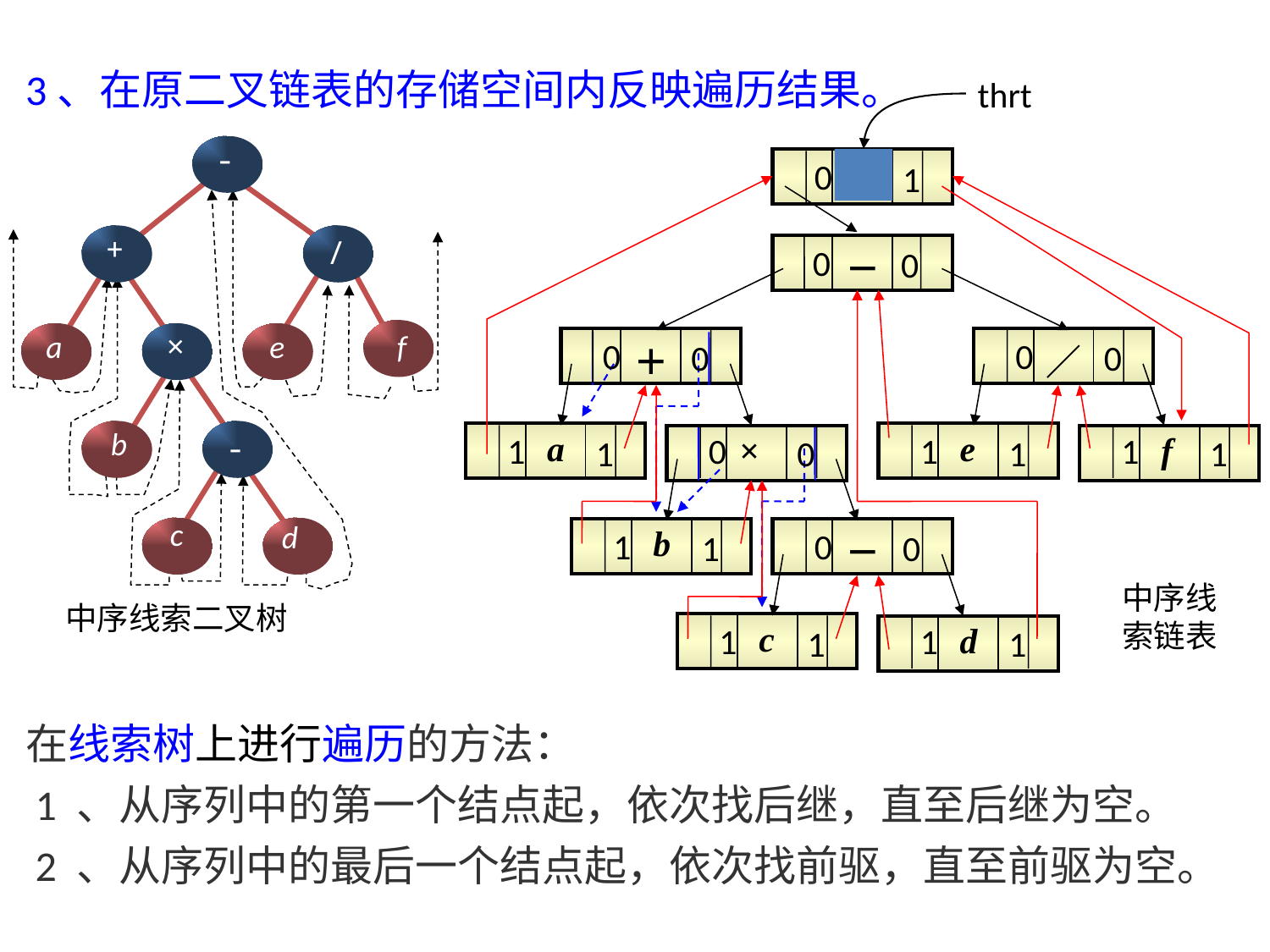

2、在原二叉链表的每个结点上增加两个指针域。
3、在原二叉链表的存储空间内反映遍历结果。
thrt
-

|  |  |  |
| --- | --- | --- |
0

1

+
/

0

0

0
0

0

0

1
0
1
1

1

0

1

1

1
0

1

0

1
1

1

1

|  | － |  |
| --- | --- | --- |

a
×
e
f

|  | ＋ |  |
| --- | --- | --- |
|  | ／ |  |
| --- | --- | --- |

b
-

|  | a |  |
| --- | --- | --- |
|  | e |  |
| --- | --- | --- |
|  | × |  |
| --- | --- | --- |
|  | f |  |
| --- | --- | --- |

c
d

|  | b |  |
| --- | --- | --- |
|  | － |  |
| --- | --- | --- |

中序线
索链表
中序线索二叉树

|  | c |  |
| --- | --- | --- |
|  | d |  |
| --- | --- | --- |
遍历结果：
先序： - + a×b - c d / e f
中序： a + b×c - d - e / f
后序： a b c d -×+ e f / -
在线索树（中序）中找结点后继的方法：
 1 、若右链是线索，则直接指示后继；
 2 、若右链是指针，则“右孩找左”。 即：中序后继右孩找左。
在线索树（中序）中找结点前驱的方法：
 1 、若左链是线索，则直接指示前驱；
 2 、若左链是指针，则“左孩找右”。 即：中序前驱左孩找右。
在线索树上进行遍历的方法：
 1 、从序列中的第一个结点起，依次找后继，直至后继为空。
 2 、从序列中的最后一个结点起，依次找前驱，直至前驱为空。
        二叉树线索化的目的：利用线索化后的二叉树中的线索就可
以直接找到某些结点在某种遍历序列中的前趋和后继结点。
线索化：对二叉树按某种次序遍
              历使其变为线索二叉树
              的过程。
        二叉树线索化的实质：在遍历过程中用线索取代空指针。